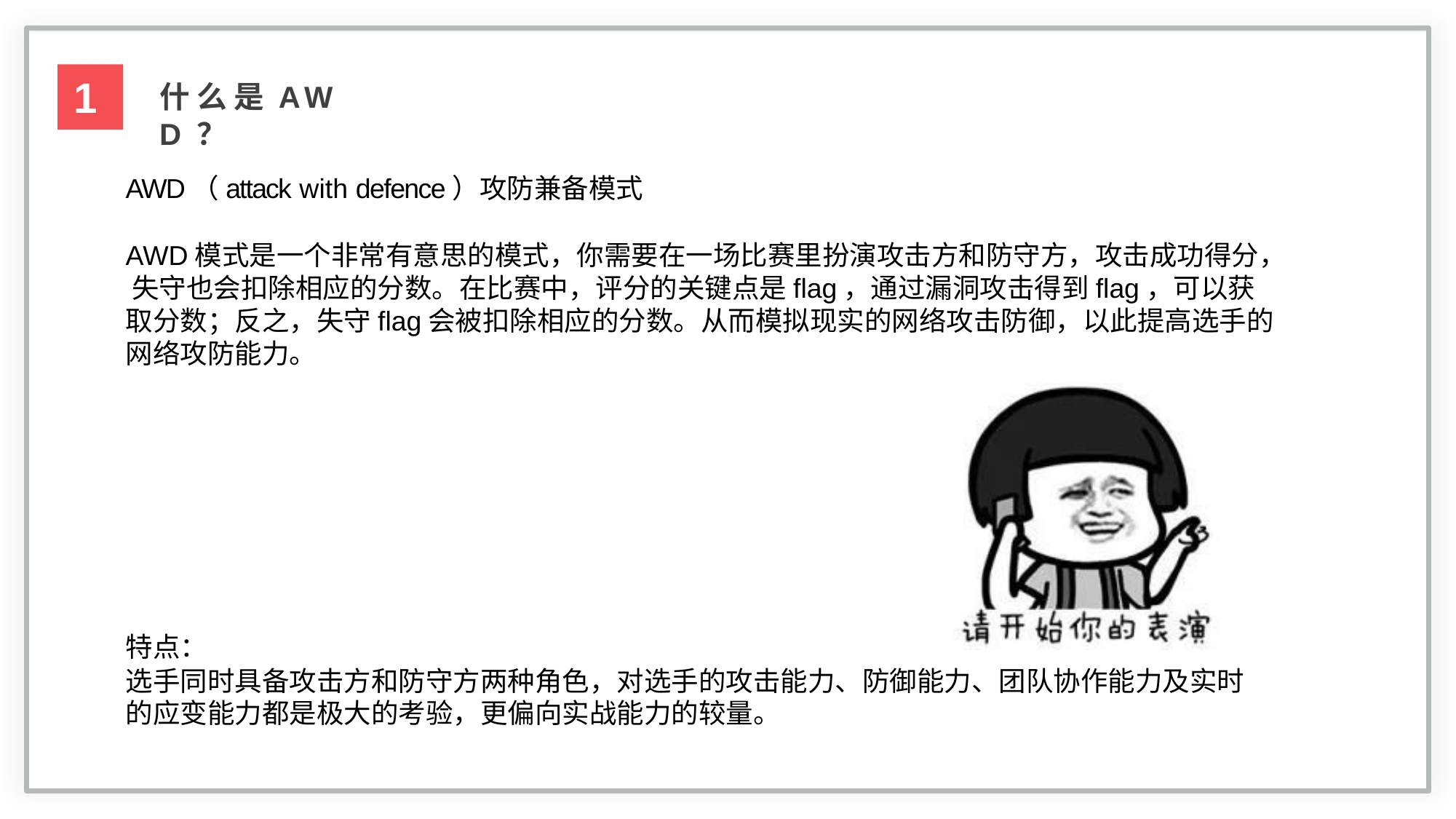

1
什 么 是 A W D ？
AWD（attack with defence）攻防兼备模式

AWD模式是一个非常有意思的模式，你需要在一场比赛里扮演攻击方和防守方，攻击成功得分， 失守也会扣除相应的分数。在比赛中，评分的关键点是flag，通过漏洞攻击得到flag，可以获取分数；反之，失守flag会被扣除相应的分数。从而模拟现实的网络攻击防御，以此提高选手的网络攻防能力。

特点：
选手同时具备攻击方和防守方两种角色，对选手的攻击能力、防御能力、团队协作能力及实时 的应变能力都是极大的考验，更偏向实战能力的较量。